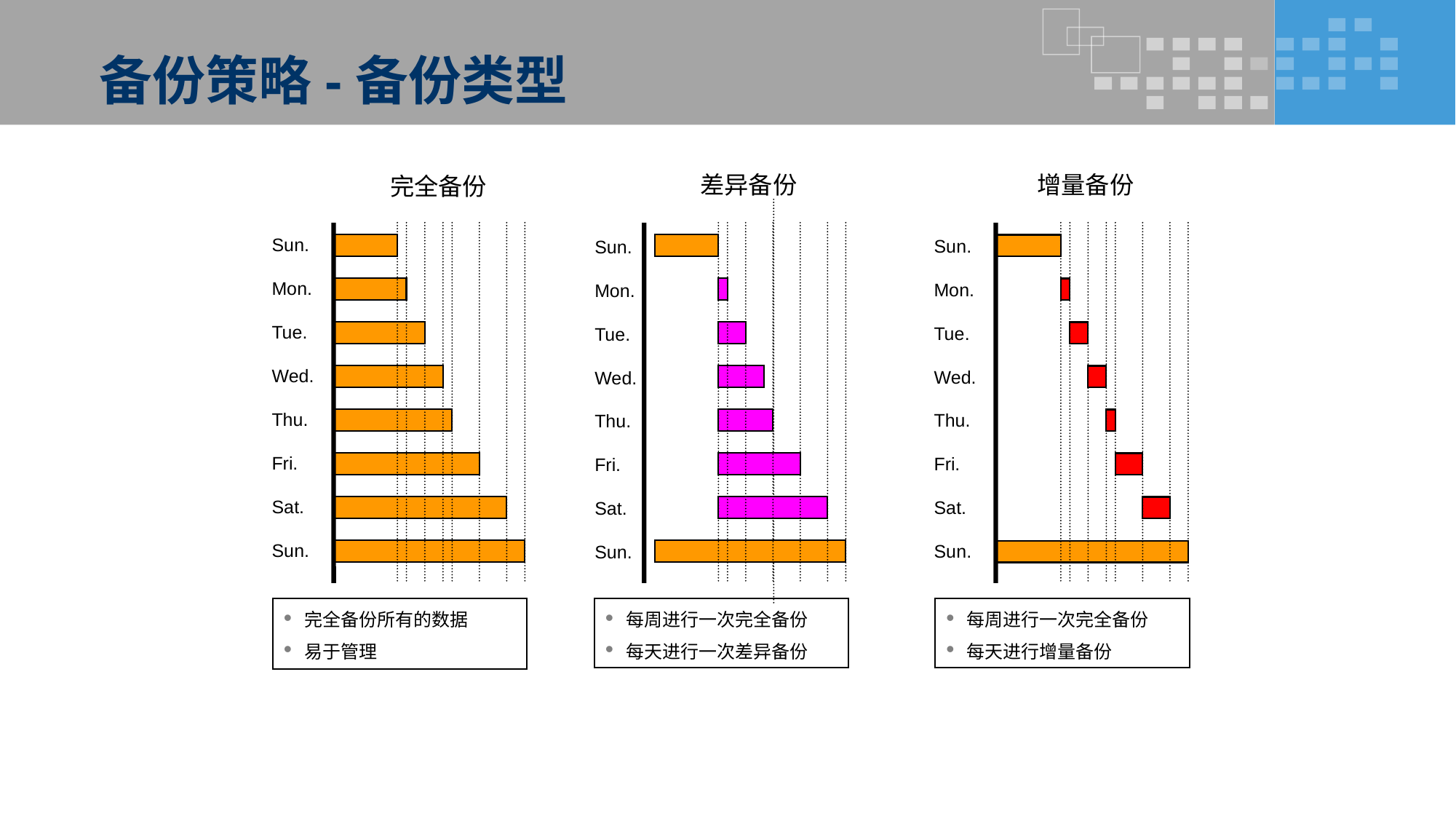

# 备份策略-备份类型
差异备份
增量备份
 完全备份

Sun.

Mon.

Tue.

Wed.

Thu.

Fri.

Sat.

Sun.

每周进行一次完全备份
每天进行一次差异备份

Sun.

Mon.

Tue.

Wed.

Thu.

Fri.

Sat.

Sun.

完全备份所有的数据
易于管理

Sun.

Mon.

Tue.

Wed.

Thu.

Fri.

Sat.

Sun.

每周进行一次完全备份
每天进行增量备份